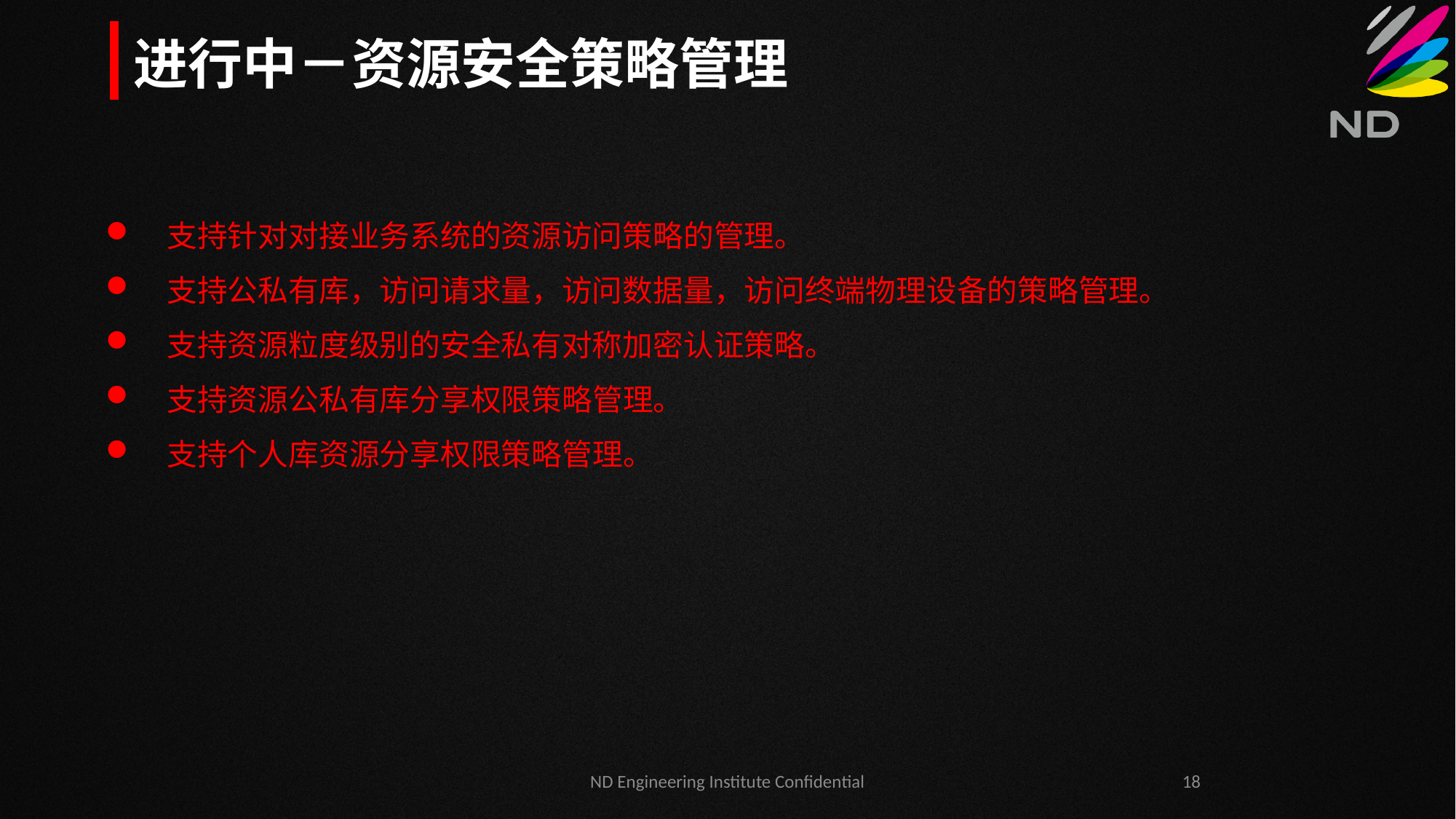

进行中－资源安全策略管理
支持针对对接业务系统的资源访问策略的管理。
支持公私有库，访问请求量，访问数据量，访问终端物理设备的策略管理。
支持资源粒度级别的安全私有对称加密认证策略。
支持资源公私有库分享权限策略管理。
支持个人库资源分享权限策略管理。
ND Engineering Institute Confidential
18